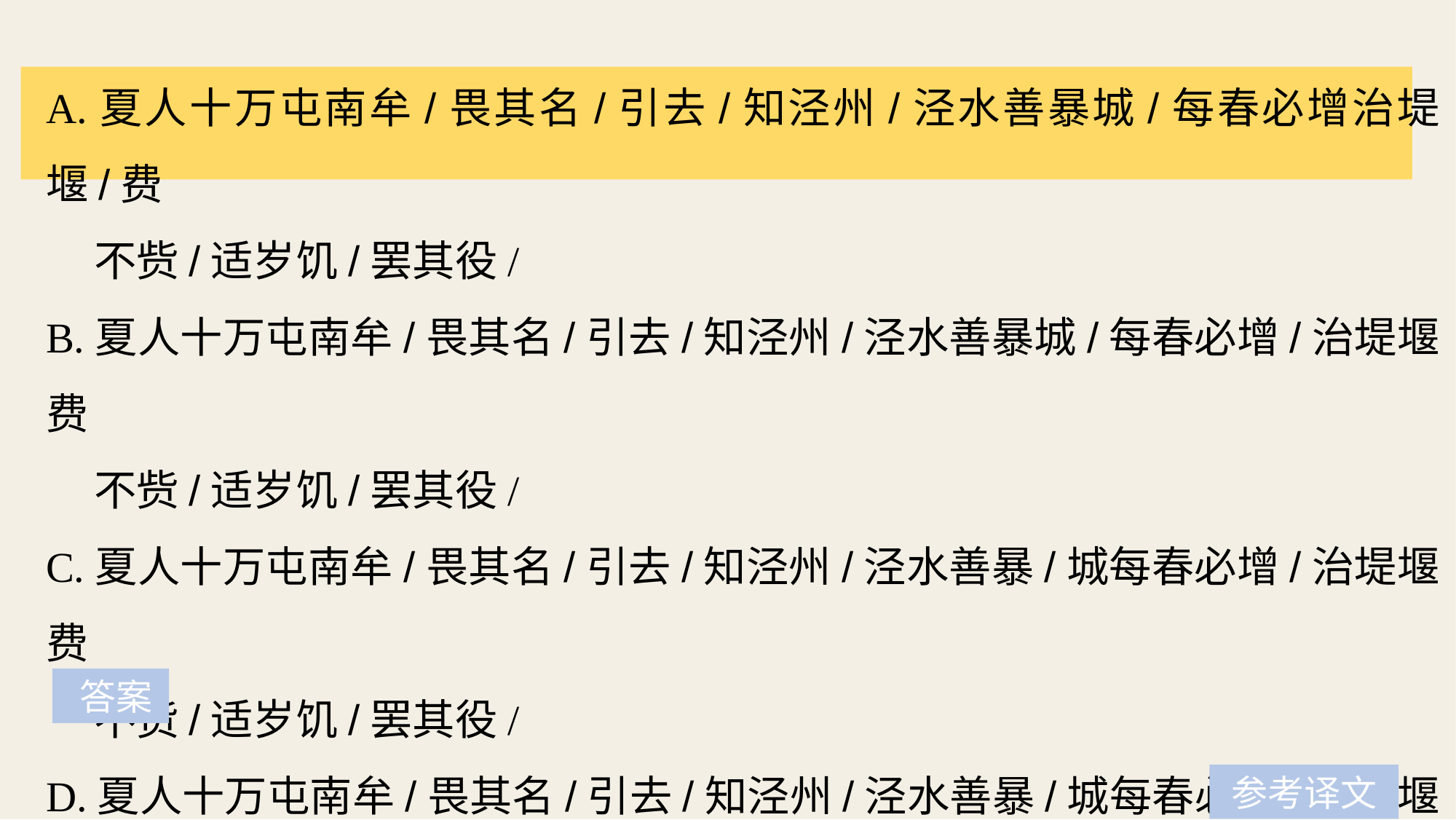

A.夏人十万屯南牟/畏其名/引去/知泾州/泾水善暴城/每春必增治堤堰/费
    不赀/适岁饥/罢其役/
B.夏人十万屯南牟/畏其名/引去/知泾州/泾水善暴城/每春必增/治堤堰费
    不赀/适岁饥/罢其役/
C.夏人十万屯南牟/畏其名/引去/知泾州/泾水善暴/城每春必增/治堤堰费
    不赀/适岁饥/罢其役/
D.夏人十万屯南牟/畏其名/引去/知泾州/泾水善暴/城每春必增治/堤堰费
    不赀/适岁饥/罢其役/

 答案
参考译文